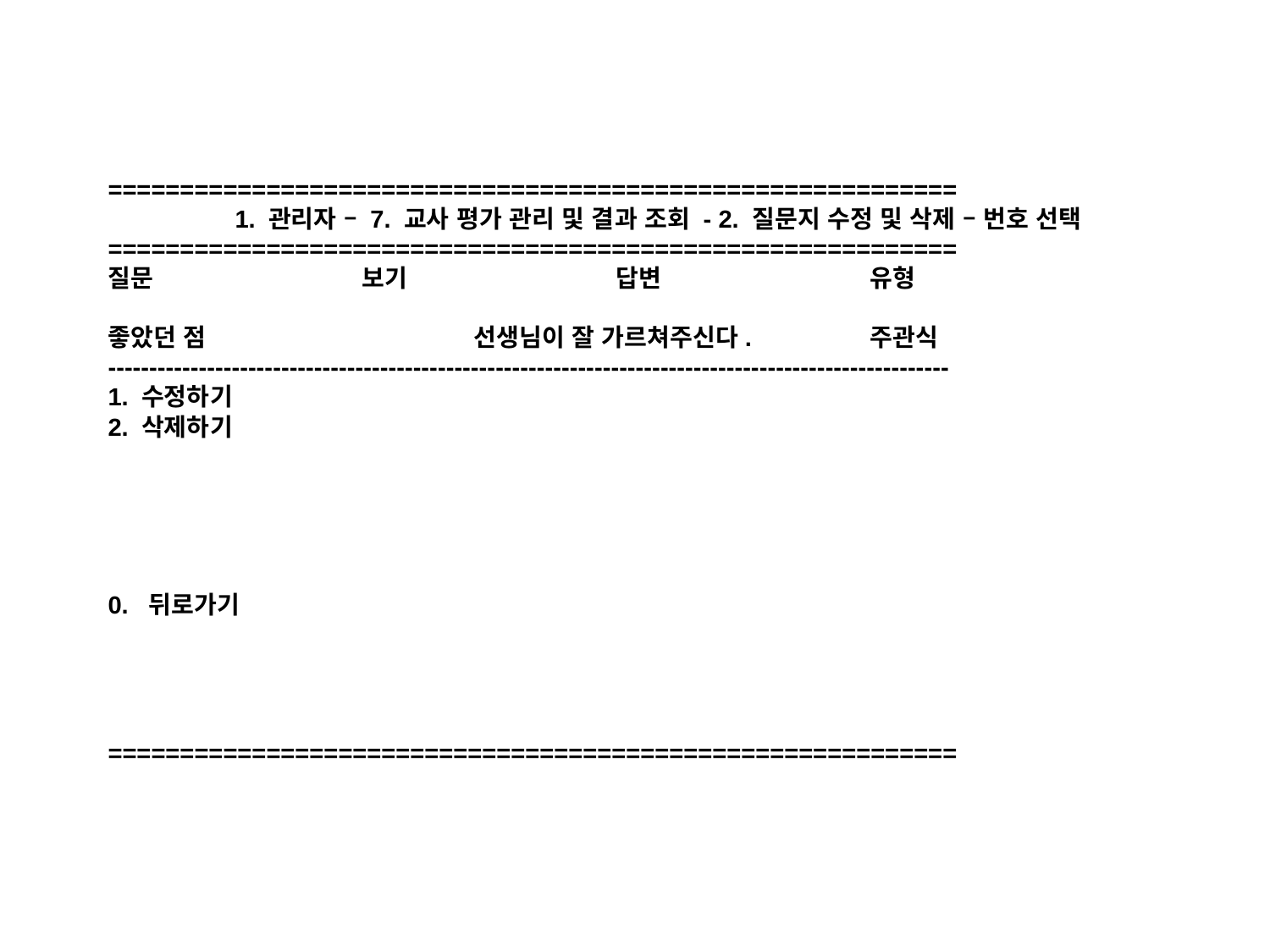

===========================================================
	1. 관리자 – 7. 교사 평가 관리 및 결과 조회 - 2. 질문지 수정 및 삭제 – 번호 선택
===========================================================
질문		보기		답변		유형

좋았던 점		                선생님이 잘 가르쳐주신다.   	주관식
------------------------------------------------------------------------------------------------------
1. 수정하기
2. 삭제하기

0.  뒤로가기
===========================================================